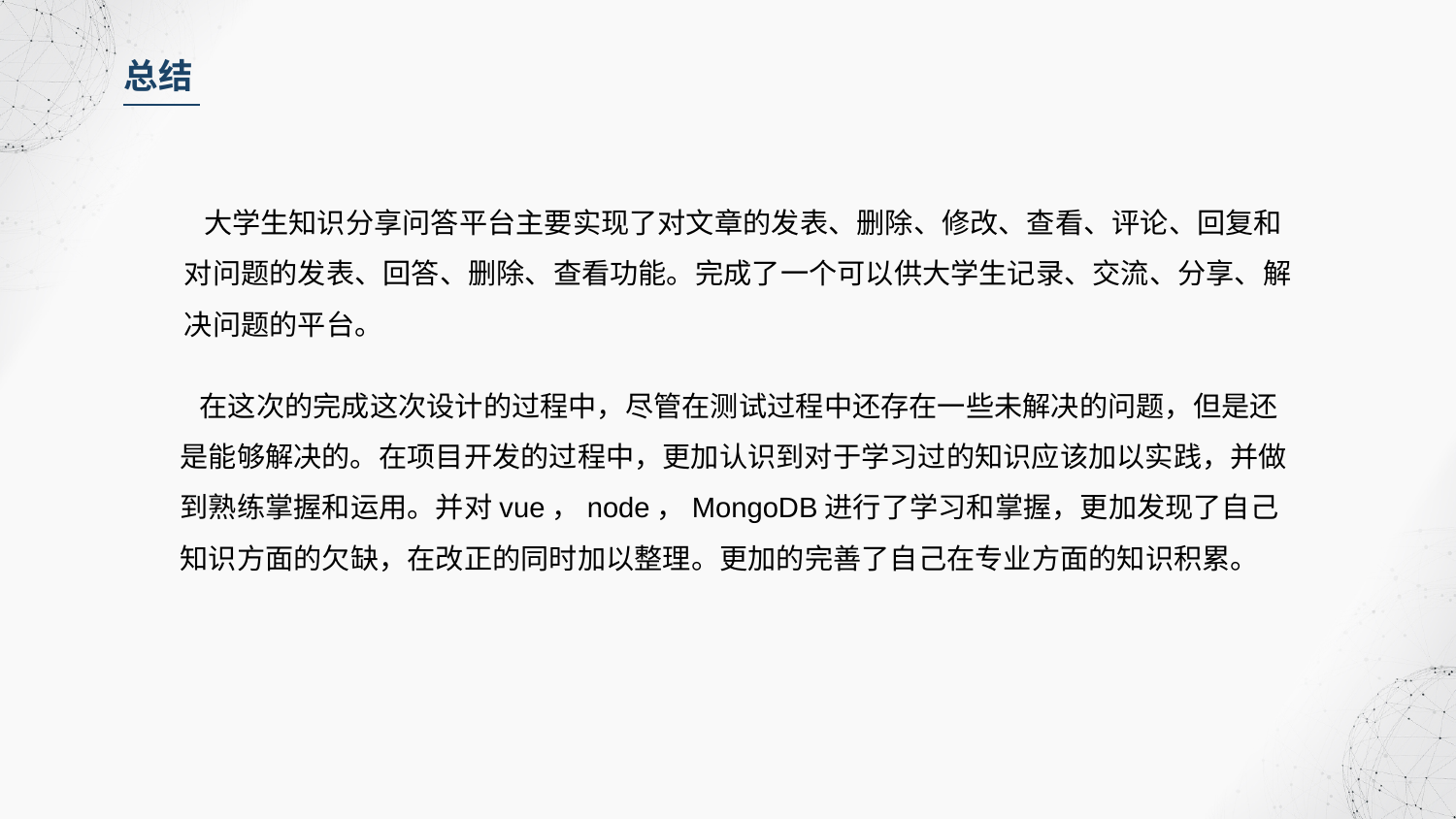

总结
  大学生知识分享问答平台主要实现了对文章的发表、删除、修改、查看、评论、回复和对问题的发表、回答、删除、查看功能。完成了一个可以供大学生记录、交流、分享、解决问题的平台。
  在这次的完成这次设计的过程中，尽管在测试过程中还存在一些未解决的问题，但是还是能够解决的。在项目开发的过程中，更加认识到对于学习过的知识应该加以实践，并做到熟练掌握和运用。并对vue，node，MongoDB进行了学习和掌握，更加发现了自己知识方面的欠缺，在改正的同时加以整理。更加的完善了自己在专业方面的知识积累。